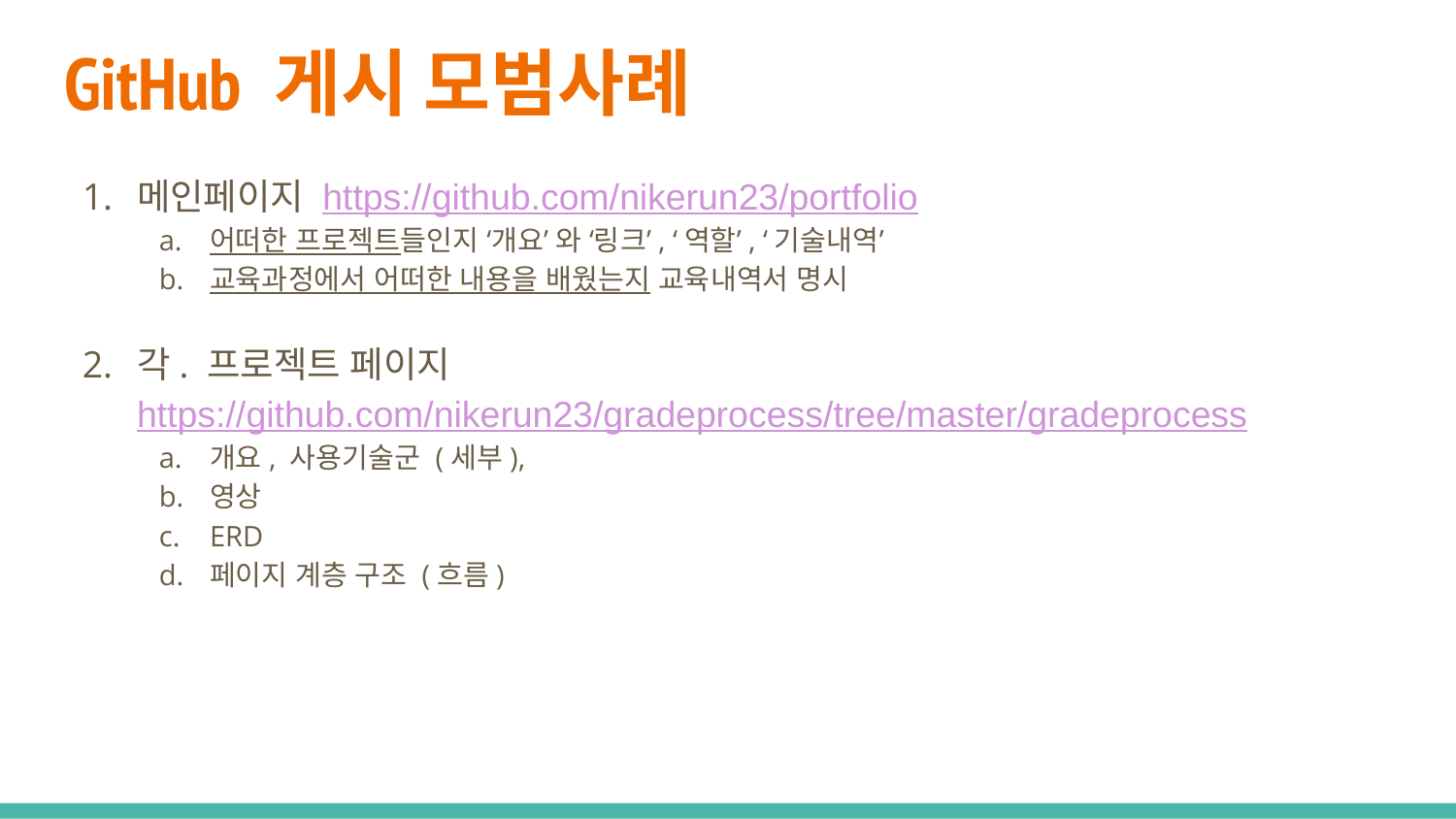

# GitHub 게시 모범사례
메인페이지 https://github.com/nikerun23/portfolio
어떠한 프로젝트들인지 ‘개요’ 와 ‘링크’, ‘역할’, ‘기술내역’
교육과정에서 어떠한 내용을 배웠는지 교육내역서 명시
각. 프로젝트 페이지  https://github.com/nikerun23/gradeprocess/tree/master/gradeprocess
개요, 사용기술군 (세부),
영상
ERD
페이지 계층 구조 (흐름)